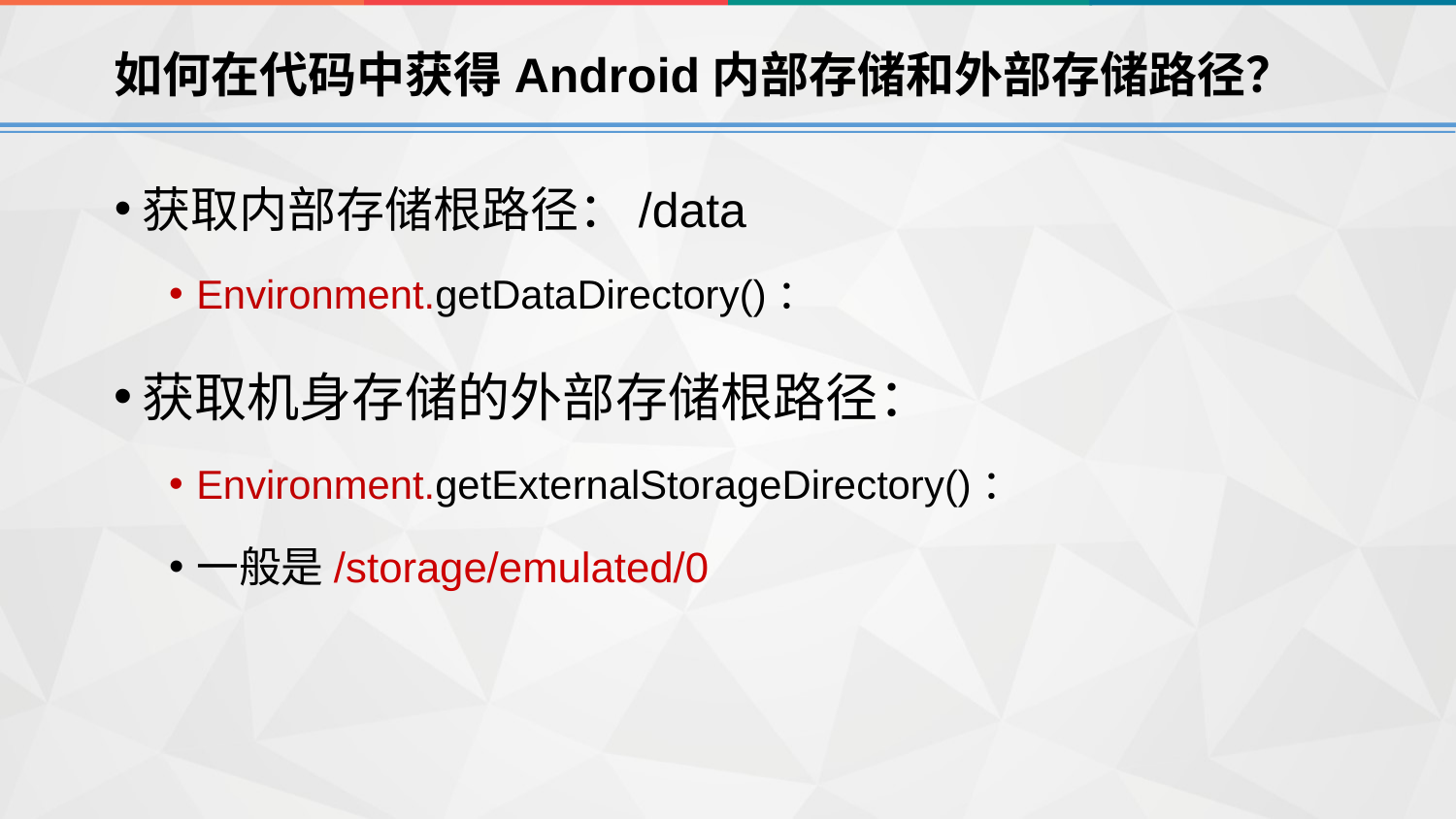

# 如何在代码中获得Android内部存储和外部存储路径？
获取内部存储根路径：/data
Environment.getDataDirectory()：
获取机身存储的外部存储根路径：
Environment.getExternalStorageDirectory()：
一般是/storage/emulated/0